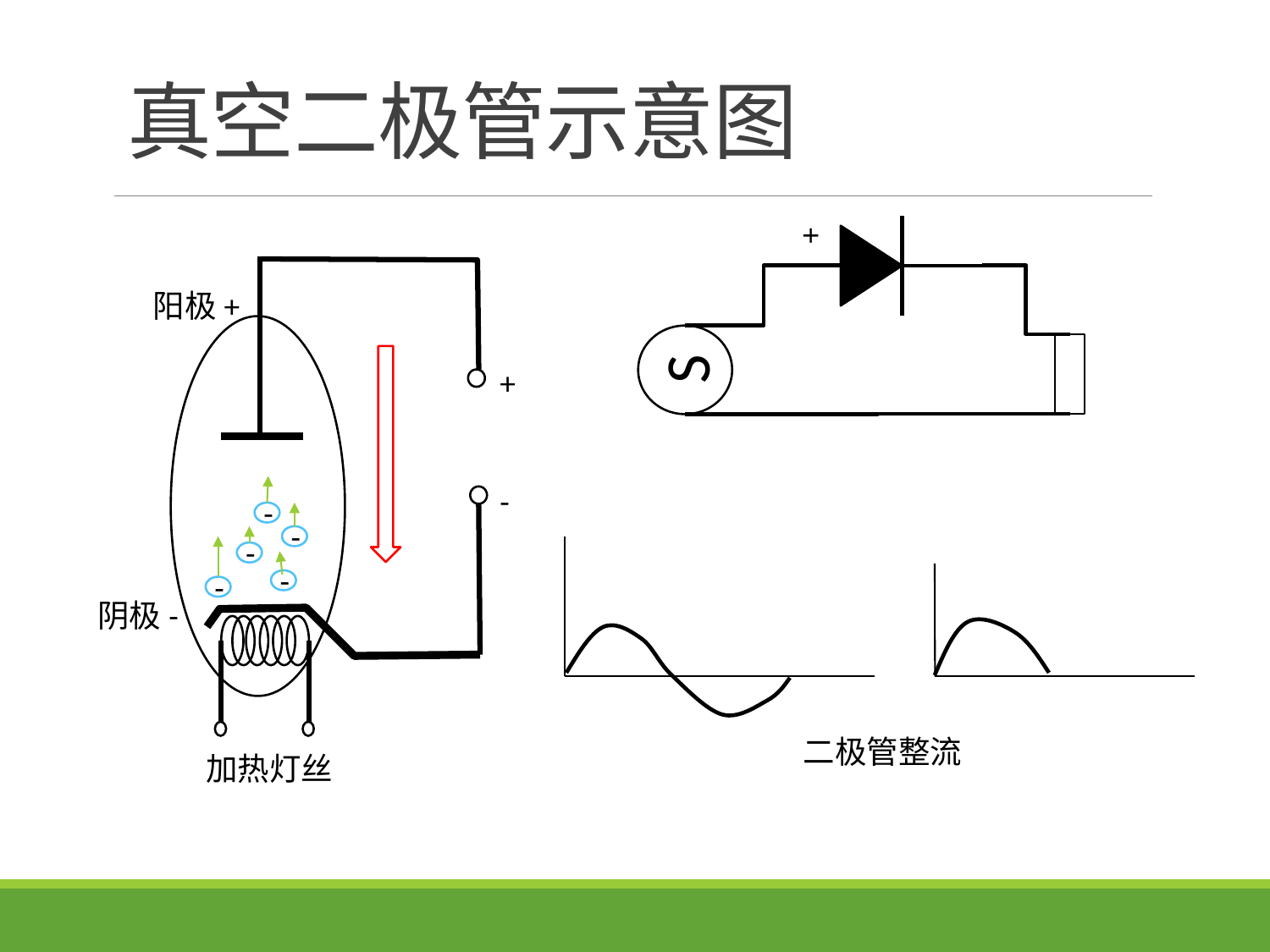

# 真空二极管示意图

+

S

二极管整流

阳极+

-
-
-
-
-
阴极-

加热灯丝

+

-